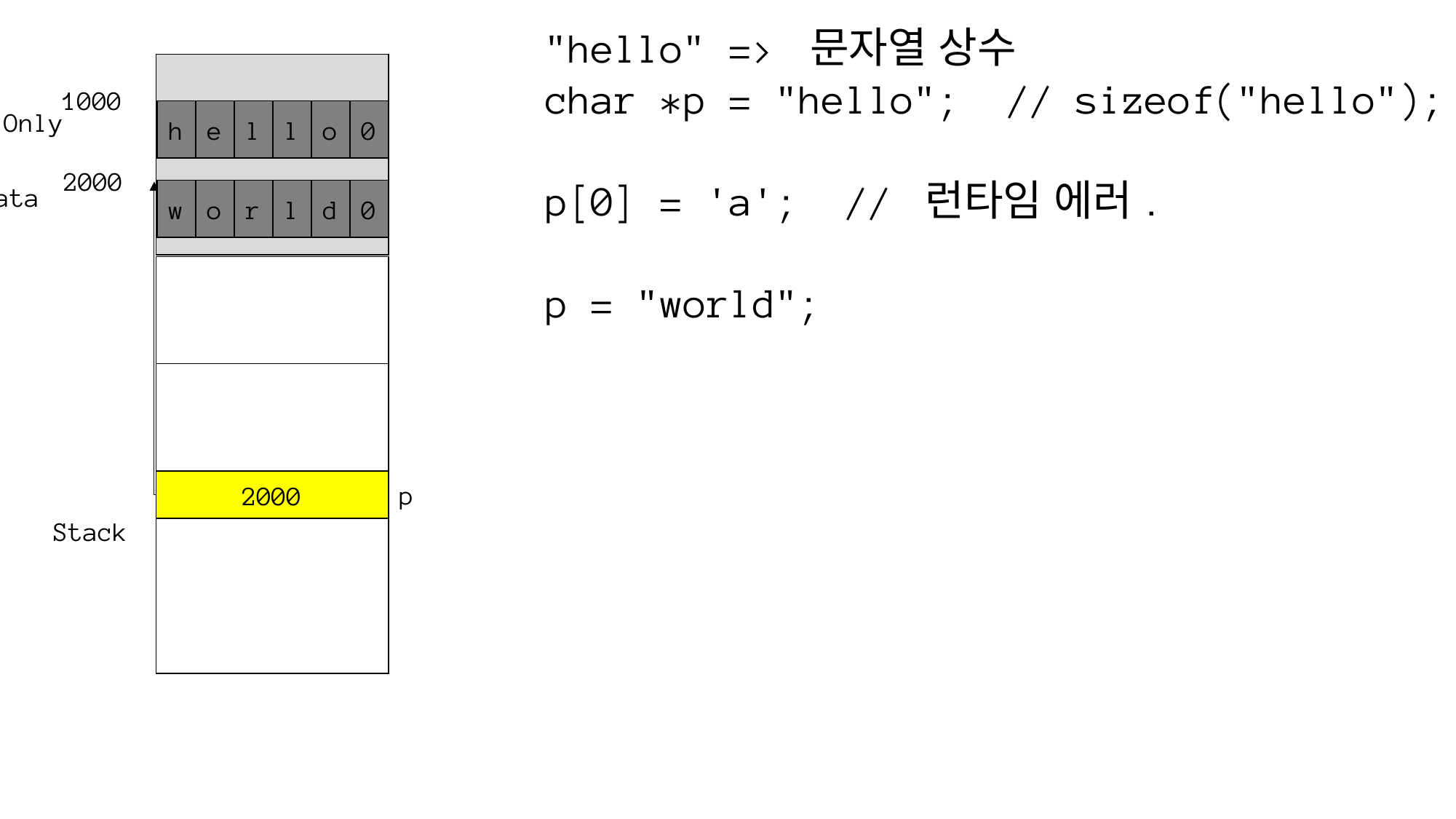

"hello" => 문자열 상수
char *p = "hello";  // sizeof("hello");

p[0] = 'a';  // 런타임 에러.

p = "world";

1000
Read Only
h
e
l
l
o
0
2000

Data
w
o
r
l
d
0

2000
p
Stack